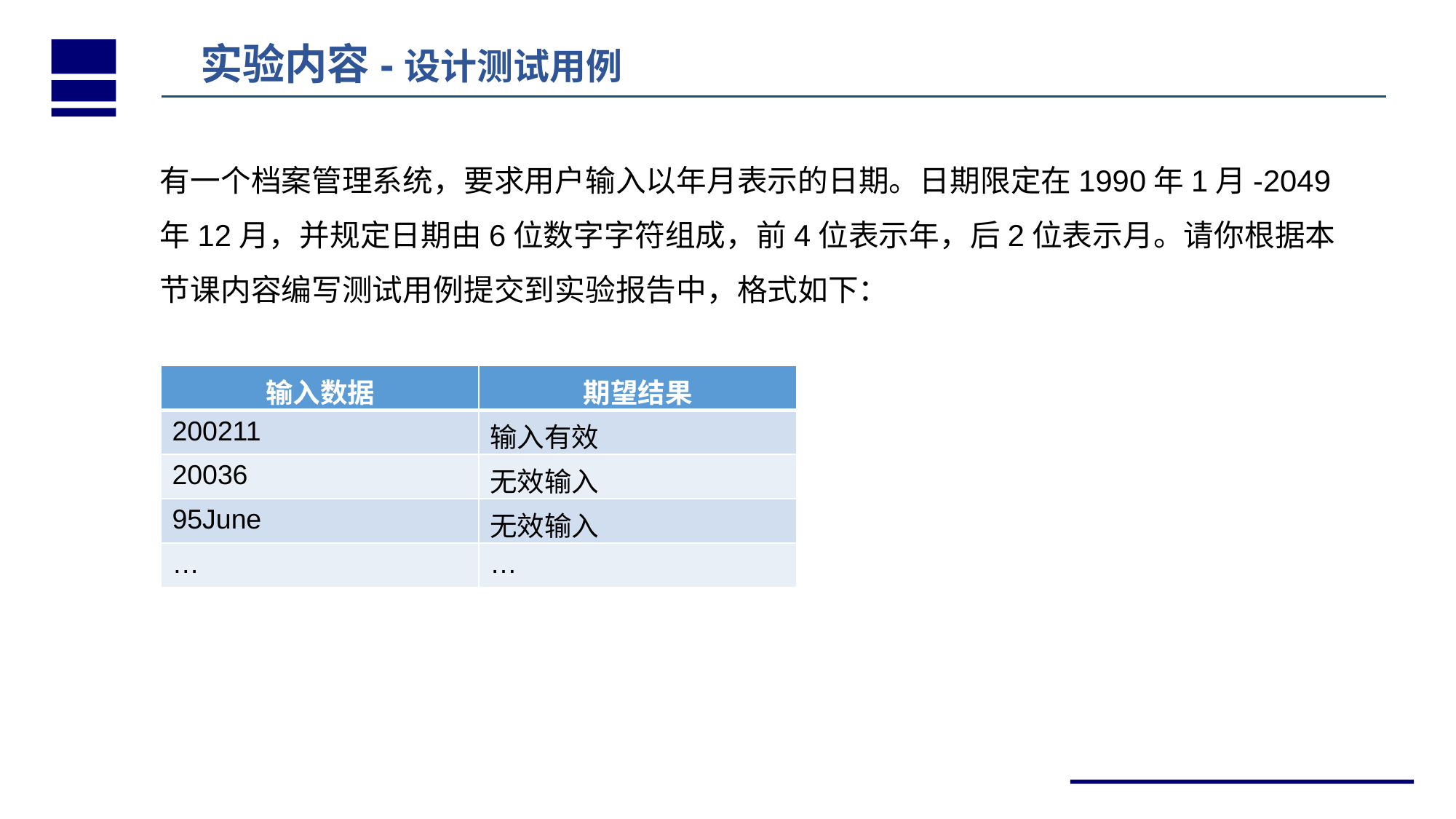

实验内容-设计测试用例
有一个档案管理系统，要求用户输入以年月表示的日期。日期限定在1990年1月-2049年12月，并规定日期由6位数字字符组成，前4位表示年，后2位表示月。请你根据本节课内容编写测试用例提交到实验报告中，格式如下：
| 输入数据 | 期望结果 |
| --- | --- |
| 200211 | 输入有效 |
| 20036 | 无效输入 |
| 95June | 无效输入 |
| … | … |